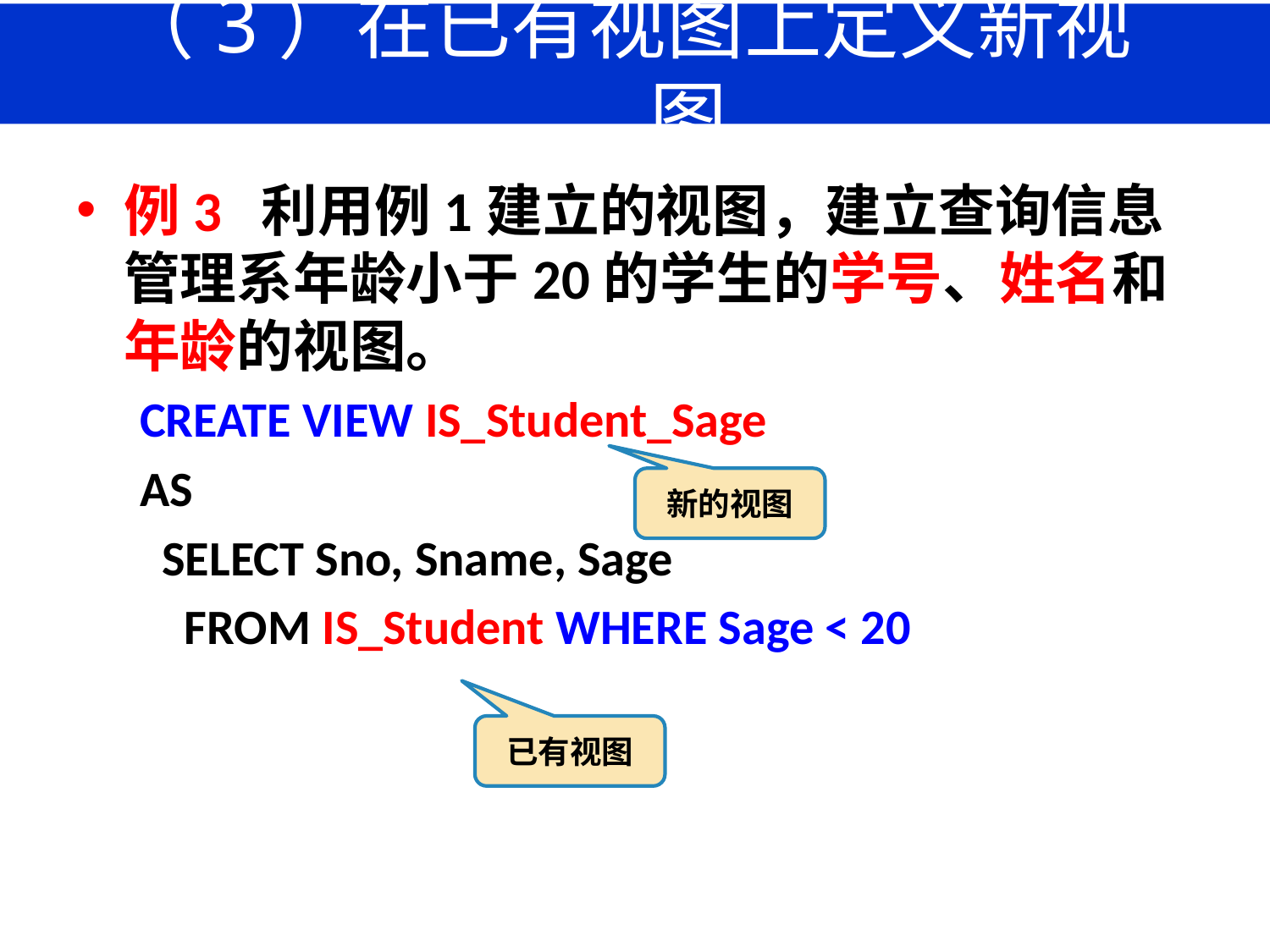

# （3）在已有视图上定义新视图
例3  利用例1建立的视图，建立查询信息管理系年龄小于20的学生的学号、姓名和年龄的视图。
CREATE VIEW IS_Student_Sage
AS
  SELECT Sno, Sname, Sage
    FROM IS_Student WHERE Sage < 20
新的视图
已有视图